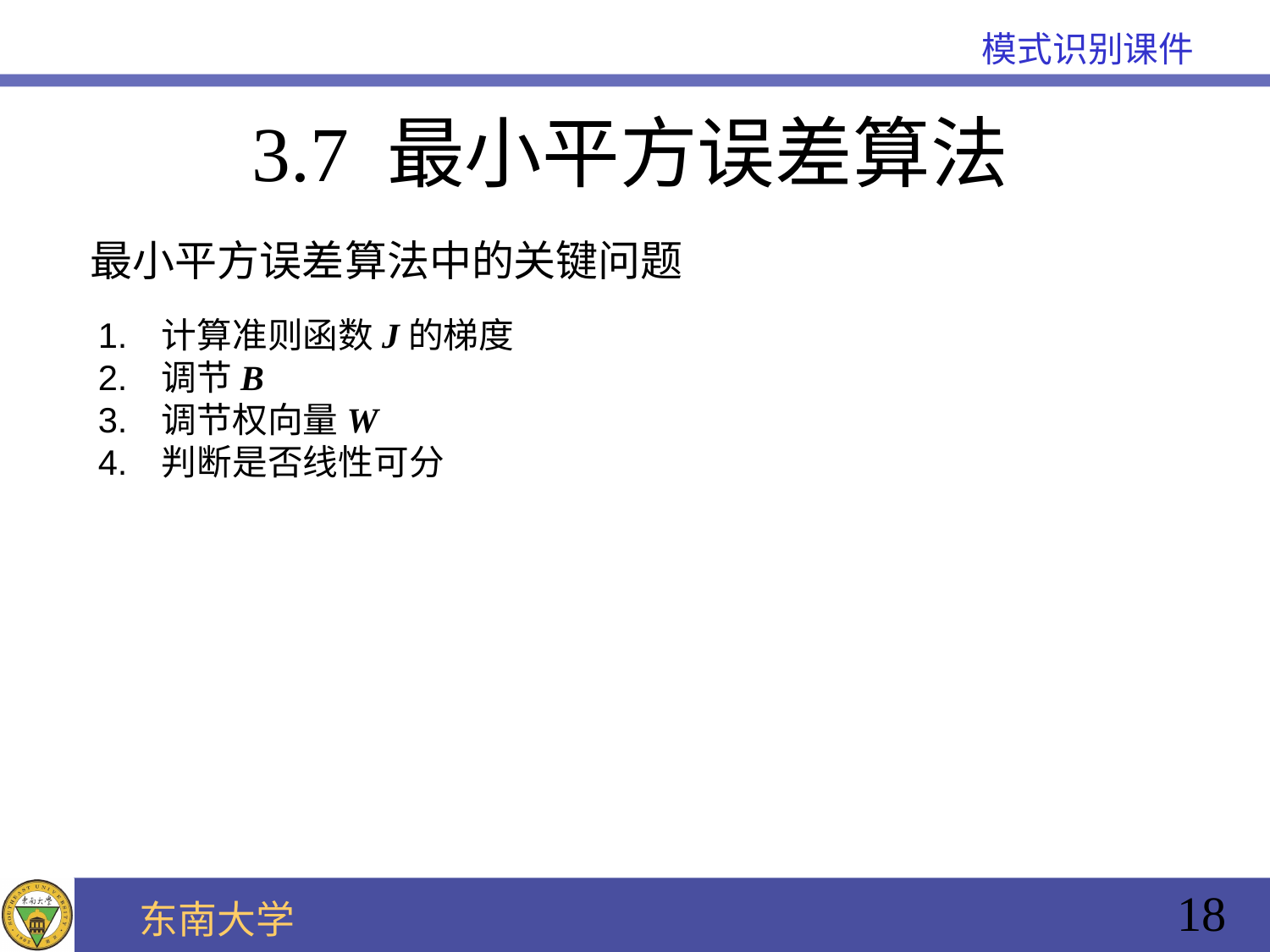

# 3.7 最小平方误差算法
最小平方误差算法中的关键问题
计算准则函数J的梯度
调节B
调节权向量W
判断是否线性可分
18